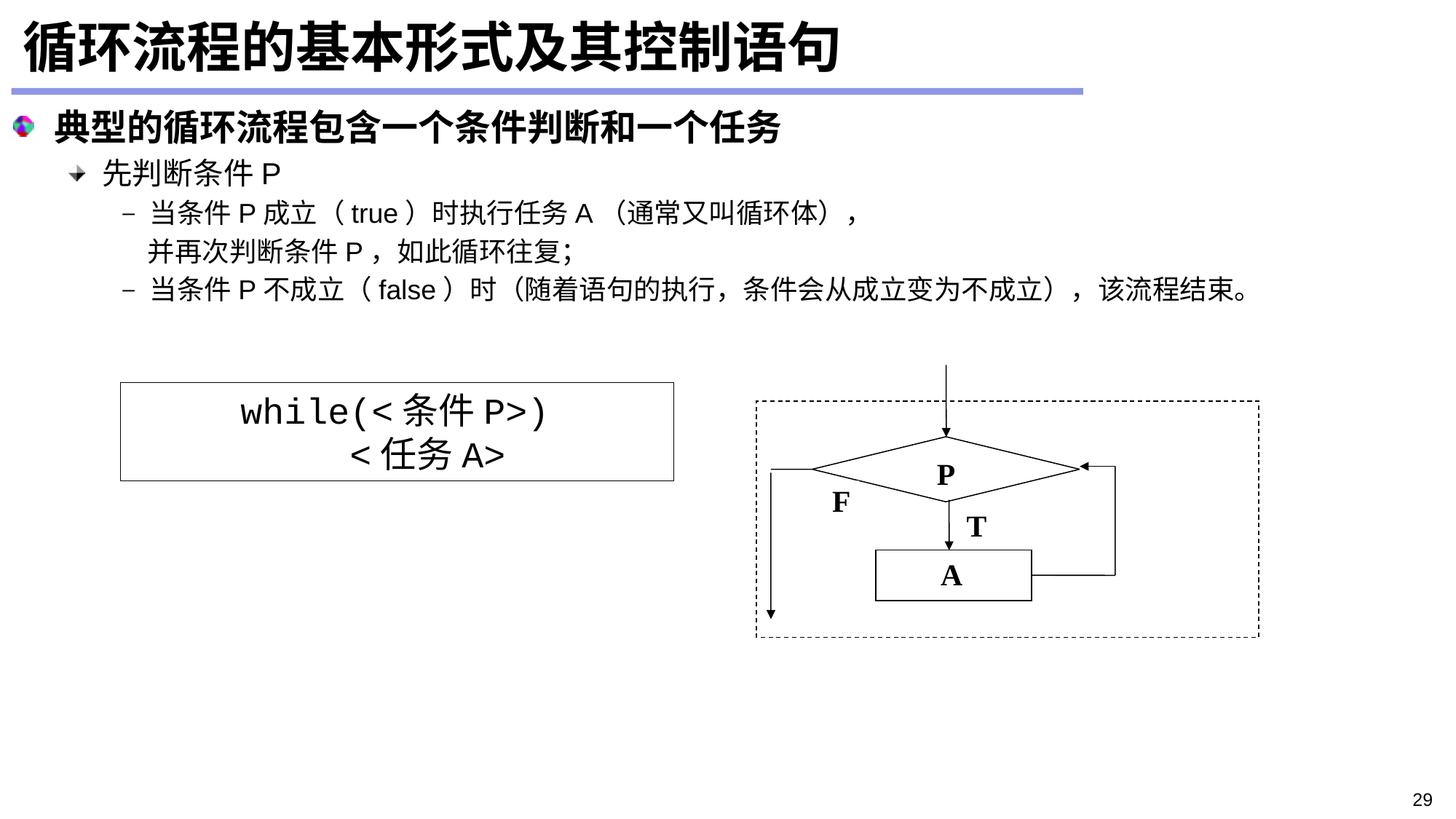

# 循环流程的基本形式及其控制语句
典型的循环流程包含一个条件判断和一个任务
先判断条件P
当条件P成立（true）时执行任务A（通常又叫循环体），
   并再次判断条件P，如此循环往复；
当条件P不成立（false）时（随着语句的执行，条件会从成立变为不成立），该流程结束。

P

F

T
     A

	while(<条件P>)
		<任务A>

29